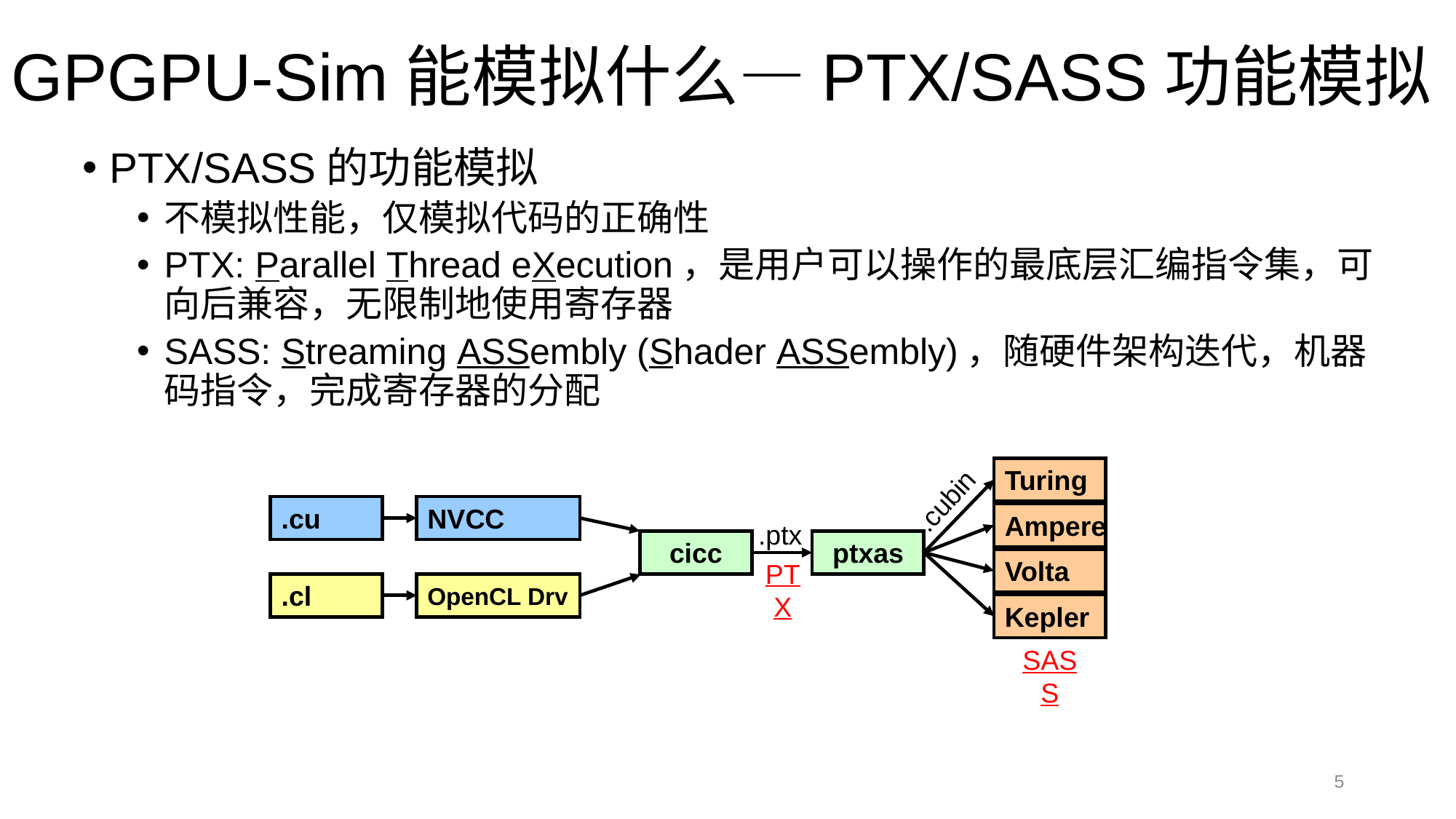

# GPGPU-Sim能模拟什么—PTX/SASS功能模拟
PTX/SASS的功能模拟
不模拟性能，仅模拟代码的正确性
PTX: Parallel Thread eXecution，是用户可以操作的最底层汇编指令集，可向后兼容，无限制地使用寄存器
SASS: Streaming ASSembly (Shader ASSembly)，随硬件架构迭代，机器码指令，完成寄存器的分配

Turing
.cubin
.cu
NVCC
Ampere
.ptx
cicc
ptxas
Volta
PTX
.cl
OpenCL Drv
Kepler
SASS
5